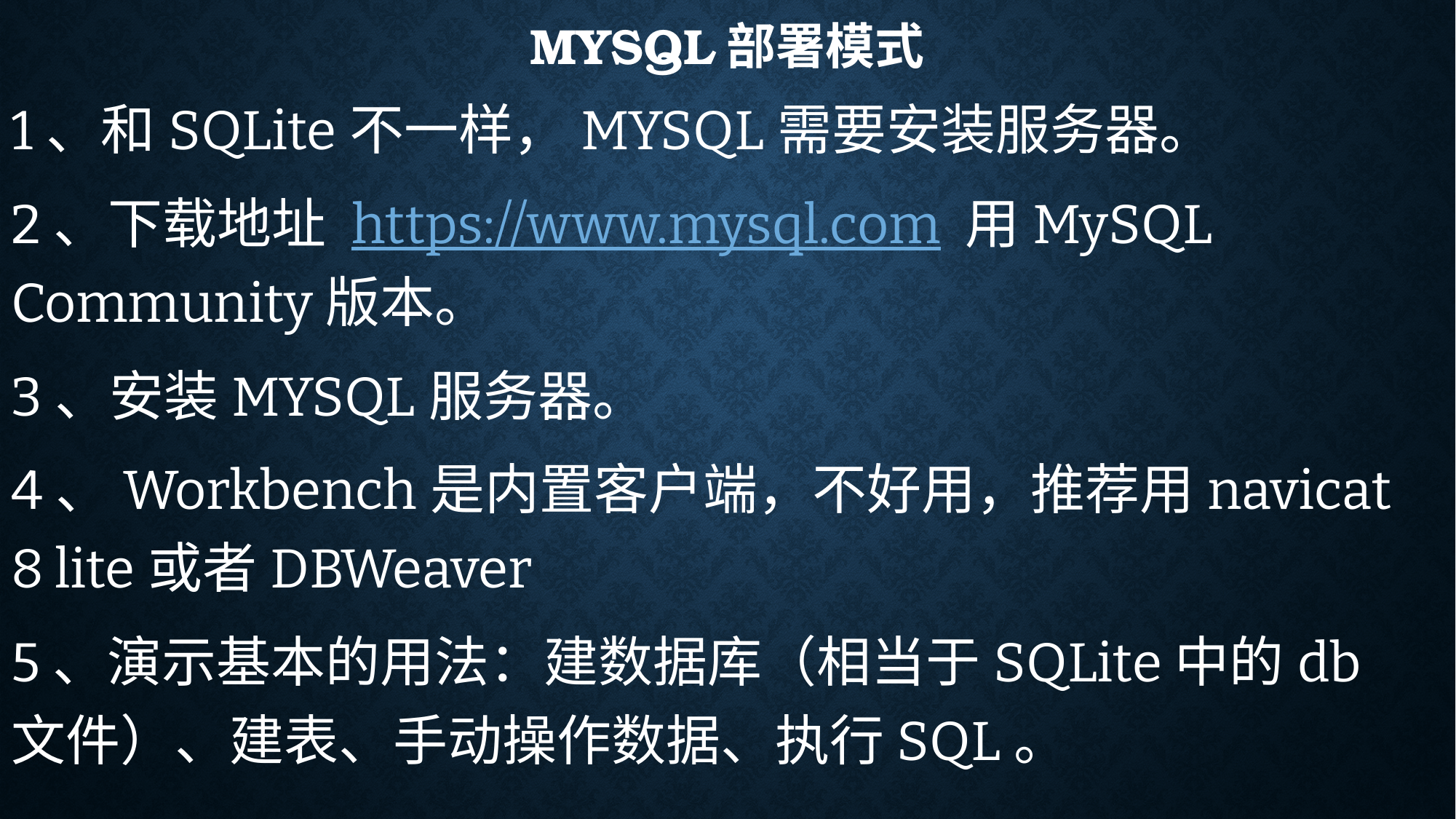

# MYSQL部署模式
1、和SQLite不一样，MYSQL需要安装服务器。
2、下载地址 https://www.mysql.com 用MySQL Community版本。
3、安装MYSQL服务器。
4、Workbench是内置客户端，不好用，推荐用navicat 8 lite或者DBWeaver
5、演示基本的用法：建数据库（相当于SQLite中的db文件）、建表、手动操作数据、执行SQL。